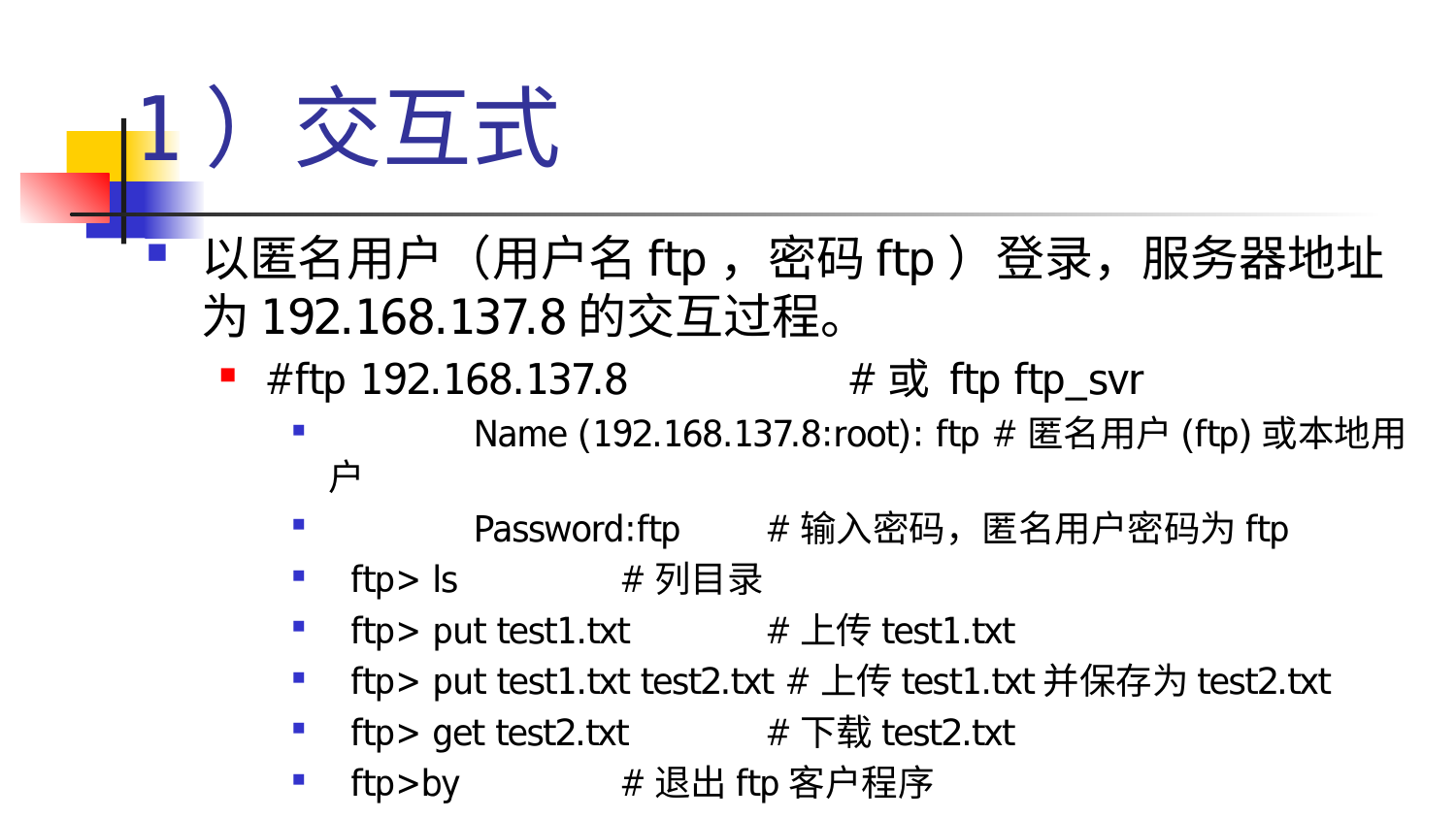

# 1）交互式
以匿名用户（用户名ftp，密码ftp）登录，服务器地址为192.168.137.8的交互过程。
#ftp 192.168.137.8 		#或 ftp ftp_svr
	Name (192.168.137.8:root): ftp #匿名用户(ftp)或本地用户
	Password:ftp 	#输入密码，匿名用户密码为ftp
  ftp> ls 		#列目录
  ftp> put test1.txt 	#上传test1.txt
  ftp> put test1.txt test2.txt #上传test1.txt并保存为test2.txt
  ftp> get test2.txt 	#下载test2.txt
  ftp>by 		#退出ftp客户程序